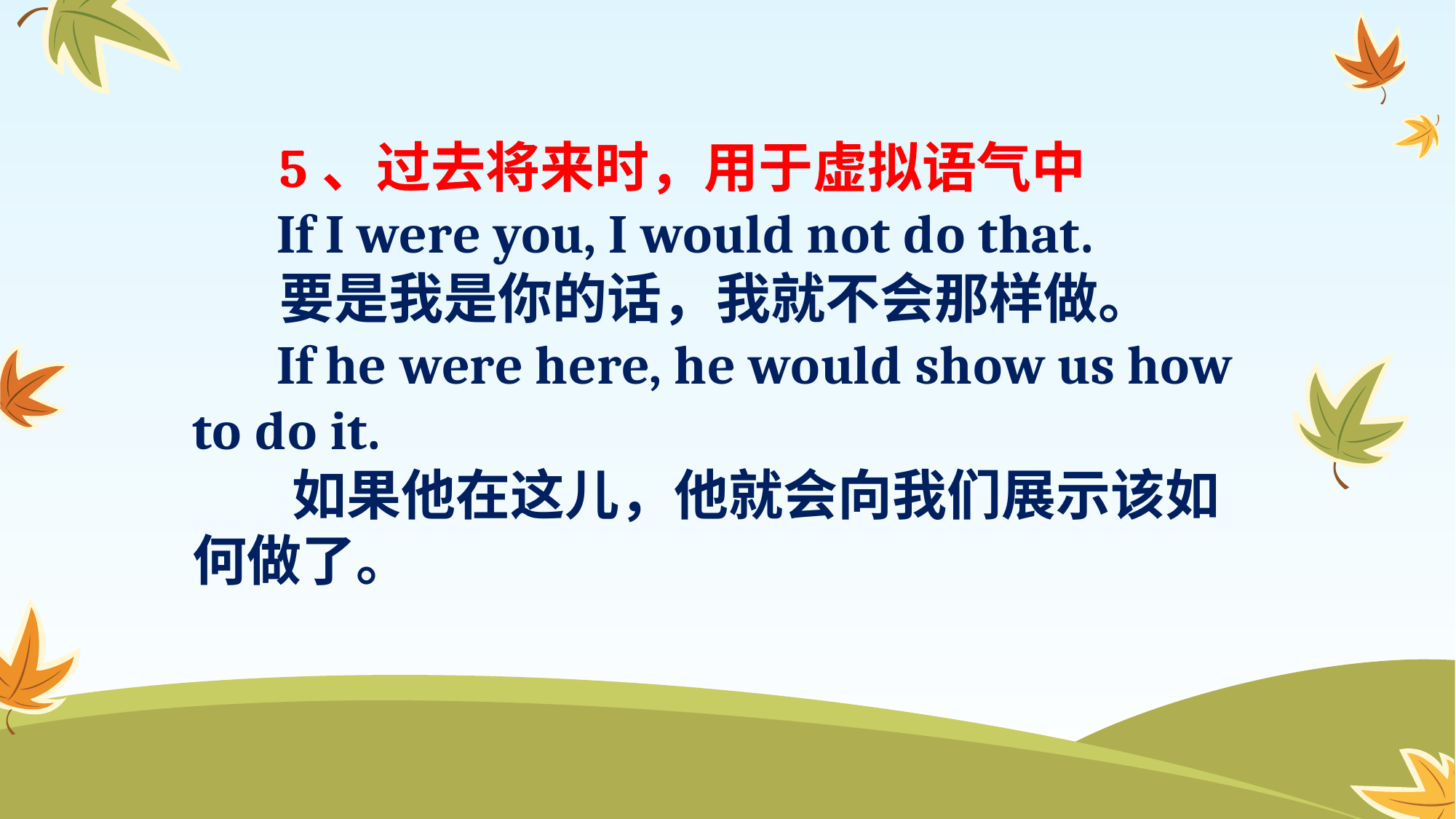

5、过去将来时，用于虚拟语气中
       If I were you, I would not do that.
      要是我是你的话，我就不会那样做。
       If he were here, he would show us how to do it.
       如果他在这儿，他就会向我们展示该如何做了。